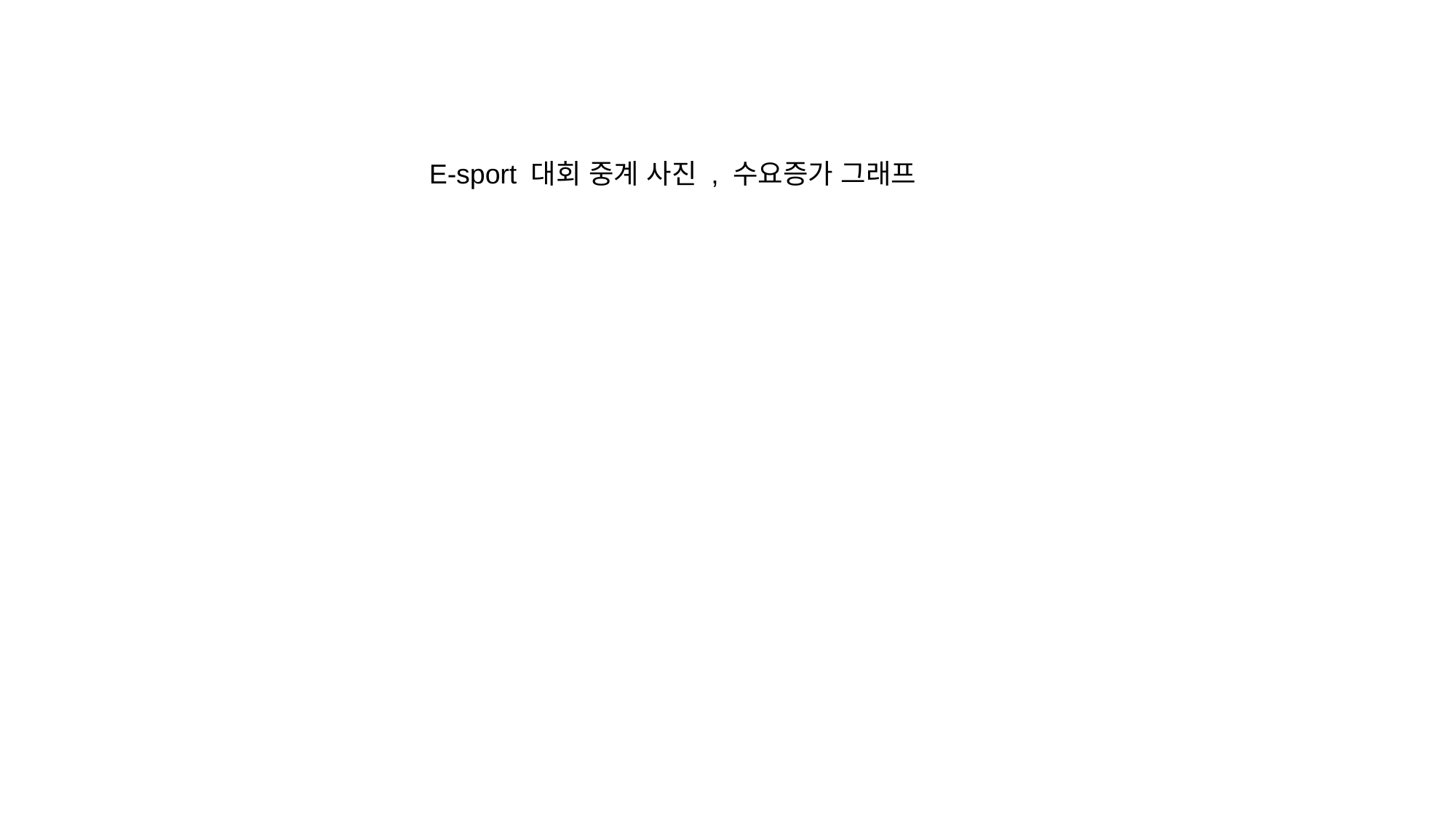

E-sport 대회 중계 사진 , 수요증가 그래프